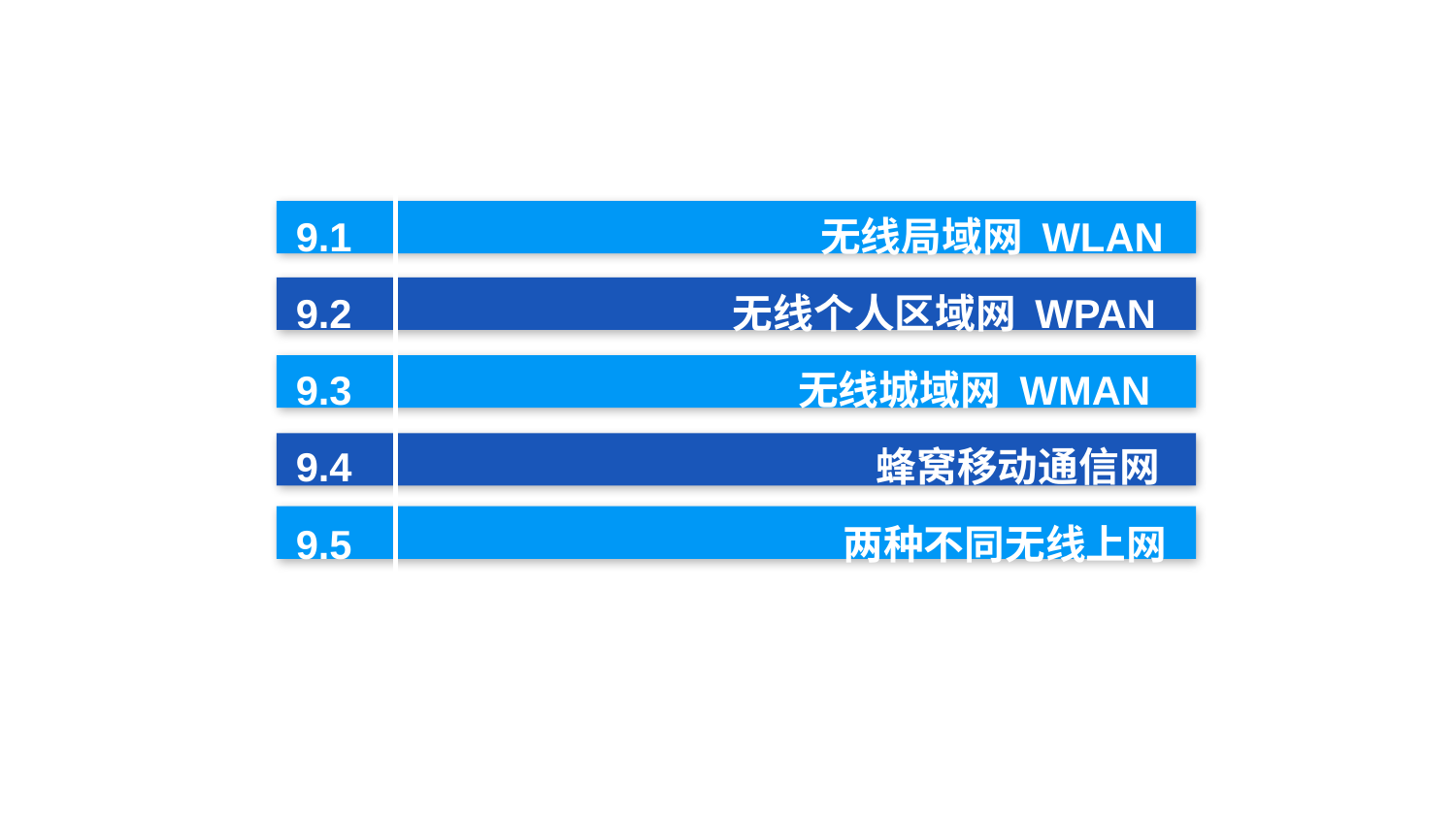

9.1 			       无线局域网 WLAN
9.2  			无线个人区域网 WPAN
9.3  			     无线城域网 WMAN
9.4 			            蜂窝移动通信网
9.5 			         两种不同无线上网

2